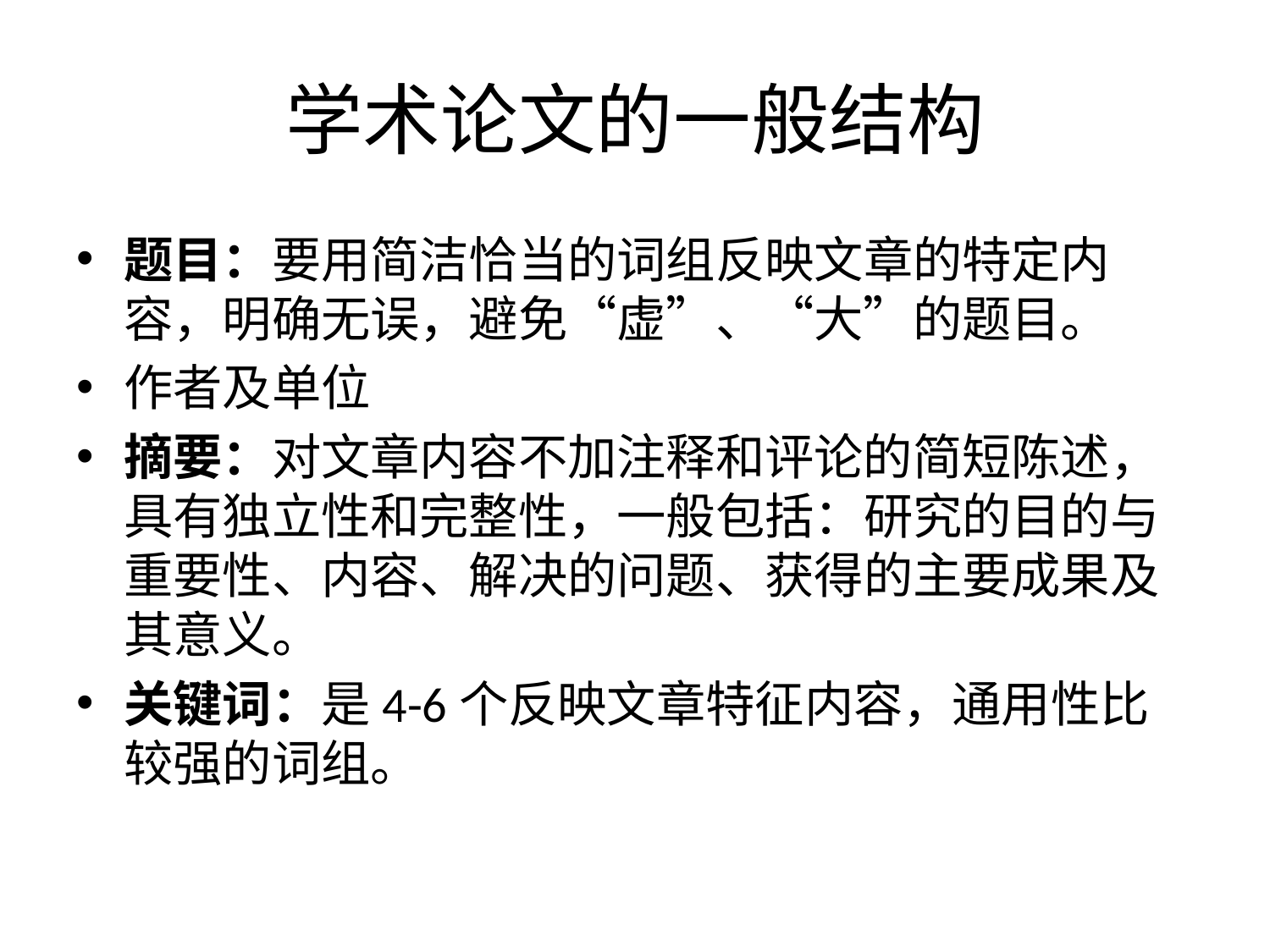

# 学术论文的一般结构
题目：要用简洁恰当的词组反映文章的特定内容，明确无误，避免“虚”、“大”的题目。
作者及单位
摘要：对文章内容不加注释和评论的简短陈述，具有独立性和完整性，一般包括：研究的目的与重要性、内容、解决的问题、获得的主要成果及其意义。
关键词：是4-6个反映文章特征内容，通用性比较强的词组。